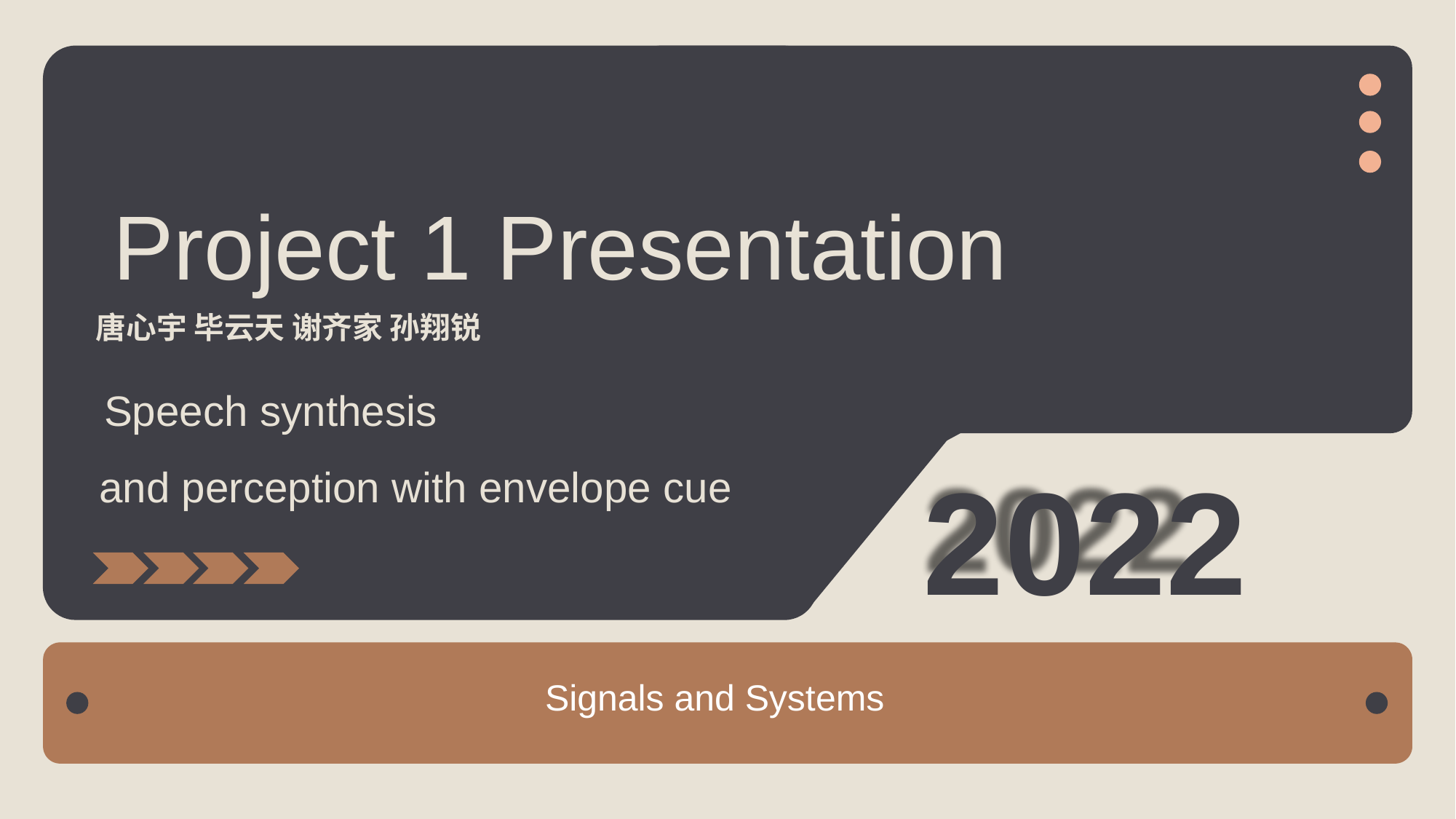

Project 1 Presentation
唐心宇 毕云天 谢齐家 孙翔锐
 Speech synthesis
and perception with envelope cue
2022

Signals and Systems